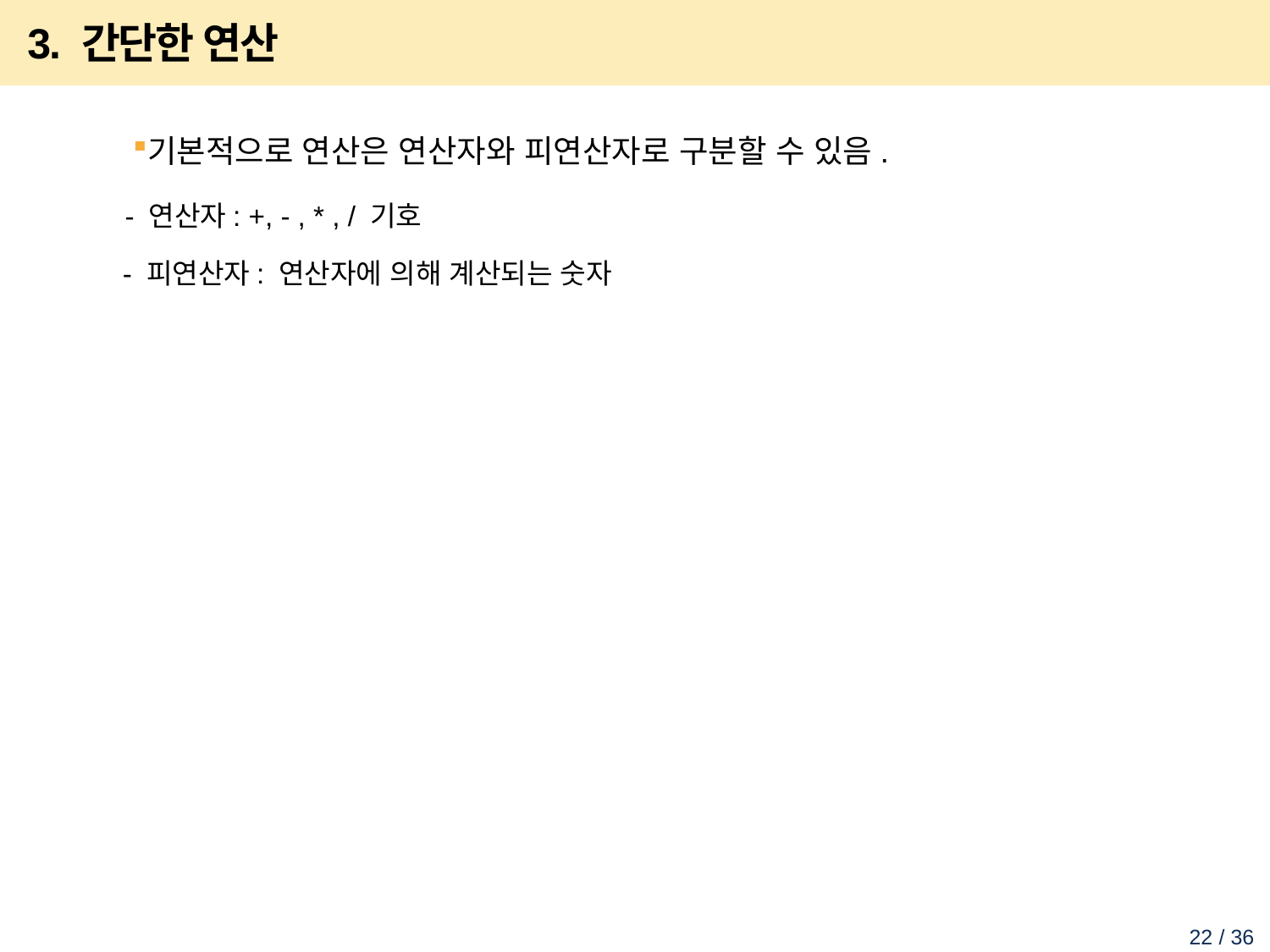

# 3. 간단한 연산
기본적으로 연산은 연산자와 피연산자로 구분할 수 있음.
  - 연산자: +, - , * , / 기호
  - 피연산자: 연산자에 의해 계산되는 숫자